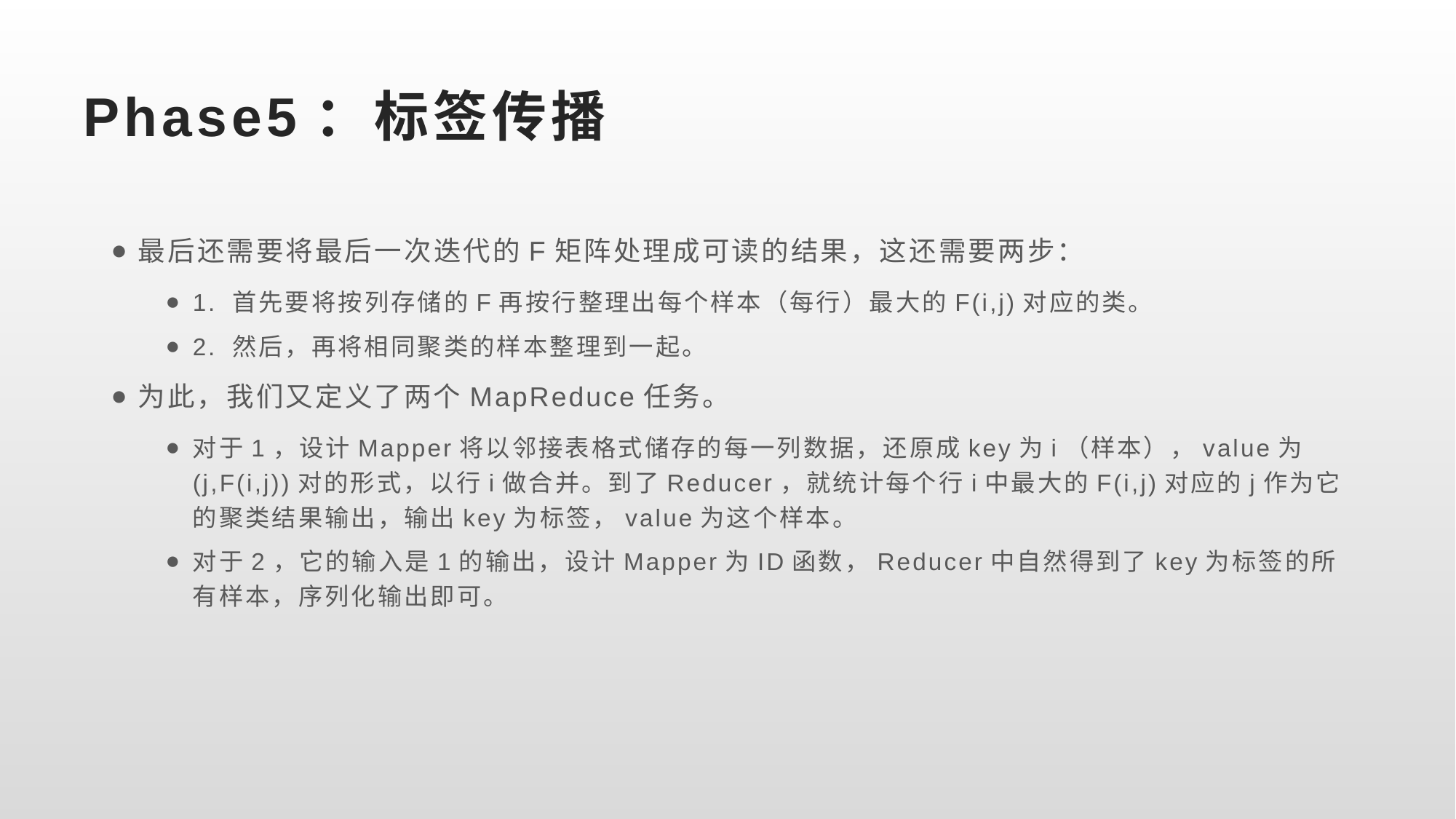

# Phase5：标签传播
最后还需要将最后一次迭代的F矩阵处理成可读的结果，这还需要两步：
1. 首先要将按列存储的F再按行整理出每个样本（每行）最大的F(i,j)对应的类。
2. 然后，再将相同聚类的样本整理到一起。
为此，我们又定义了两个MapReduce任务。
对于1，设计Mapper将以邻接表格式储存的每一列数据，还原成key为i（样本），value为(j,F(i,j))对的形式，以行i做合并。到了Reducer，就统计每个行i中最大的F(i,j)对应的j作为它的聚类结果输出，输出key为标签，value为这个样本。
对于2，它的输入是1的输出，设计Mapper为ID函数，Reducer中自然得到了key为标签的所有样本，序列化输出即可。